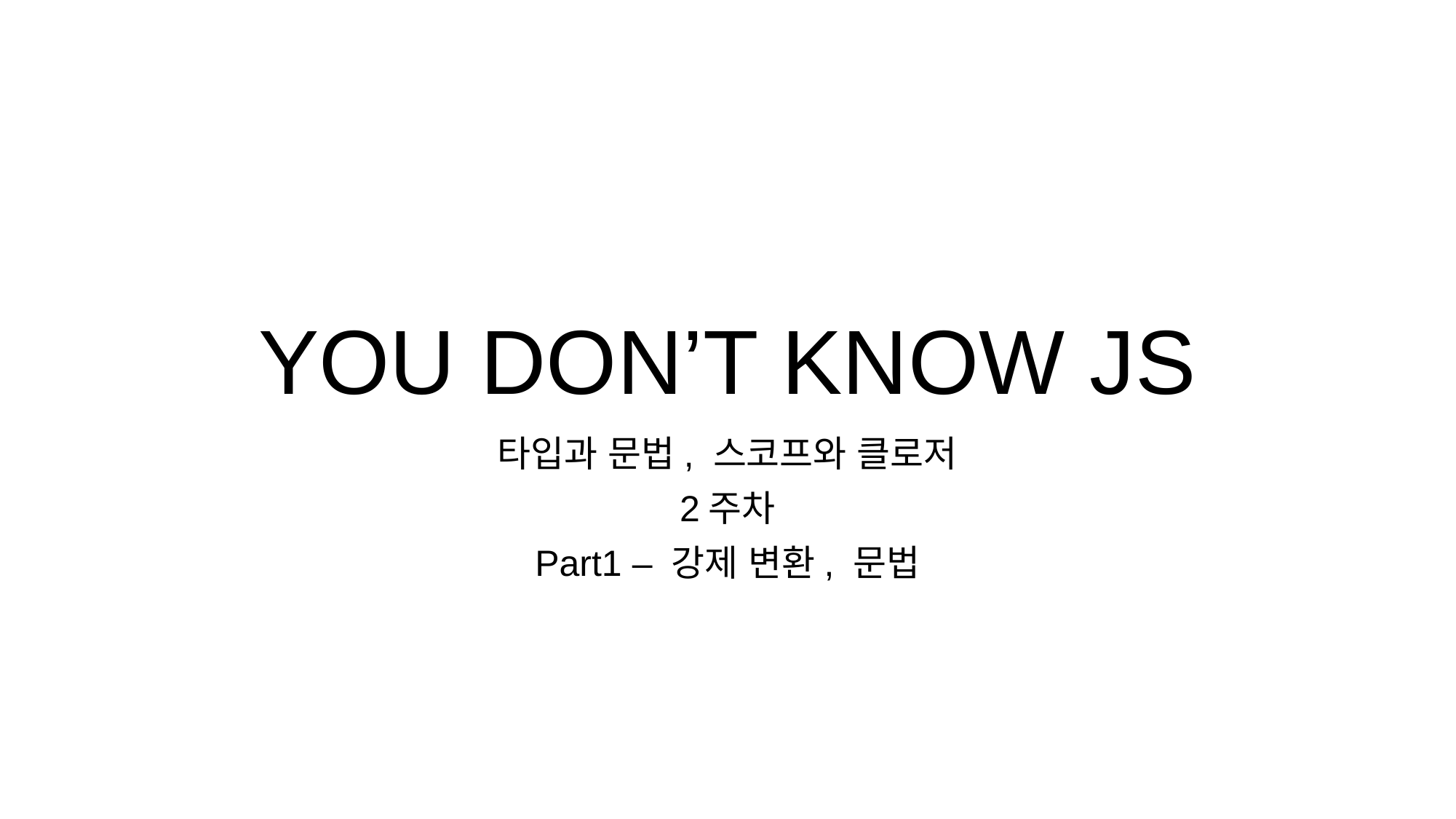

# YOU DON’T KNOW JS
타입과 문법, 스코프와 클로저
2주차
Part1 – 강제 변환, 문법